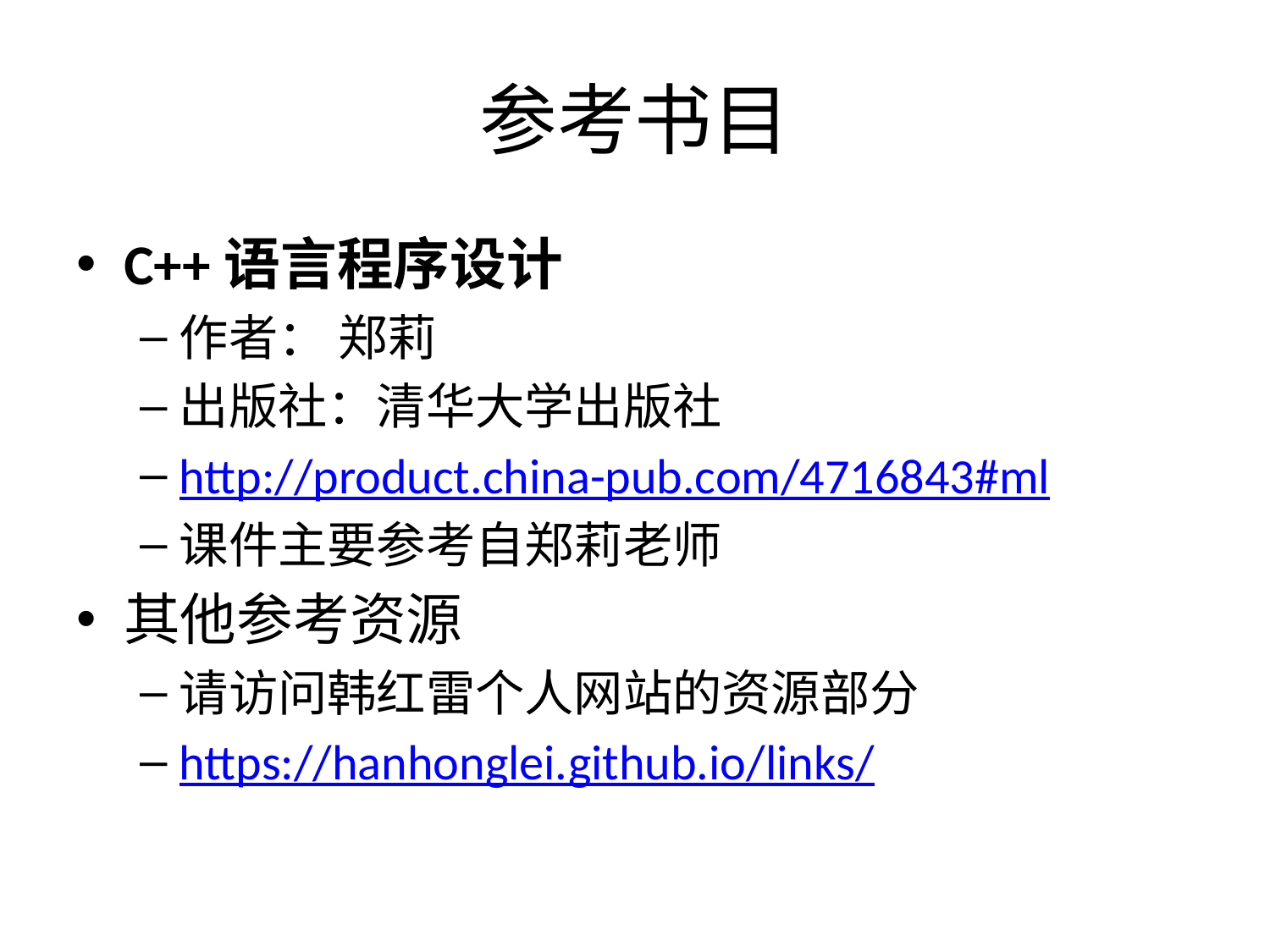

# 参考书目
C++语言程序设计
作者： 郑莉
出版社：清华大学出版社
http://product.china-pub.com/4716843#ml
课件主要参考自郑莉老师
其他参考资源
请访问韩红雷个人网站的资源部分
https://hanhonglei.github.io/links/